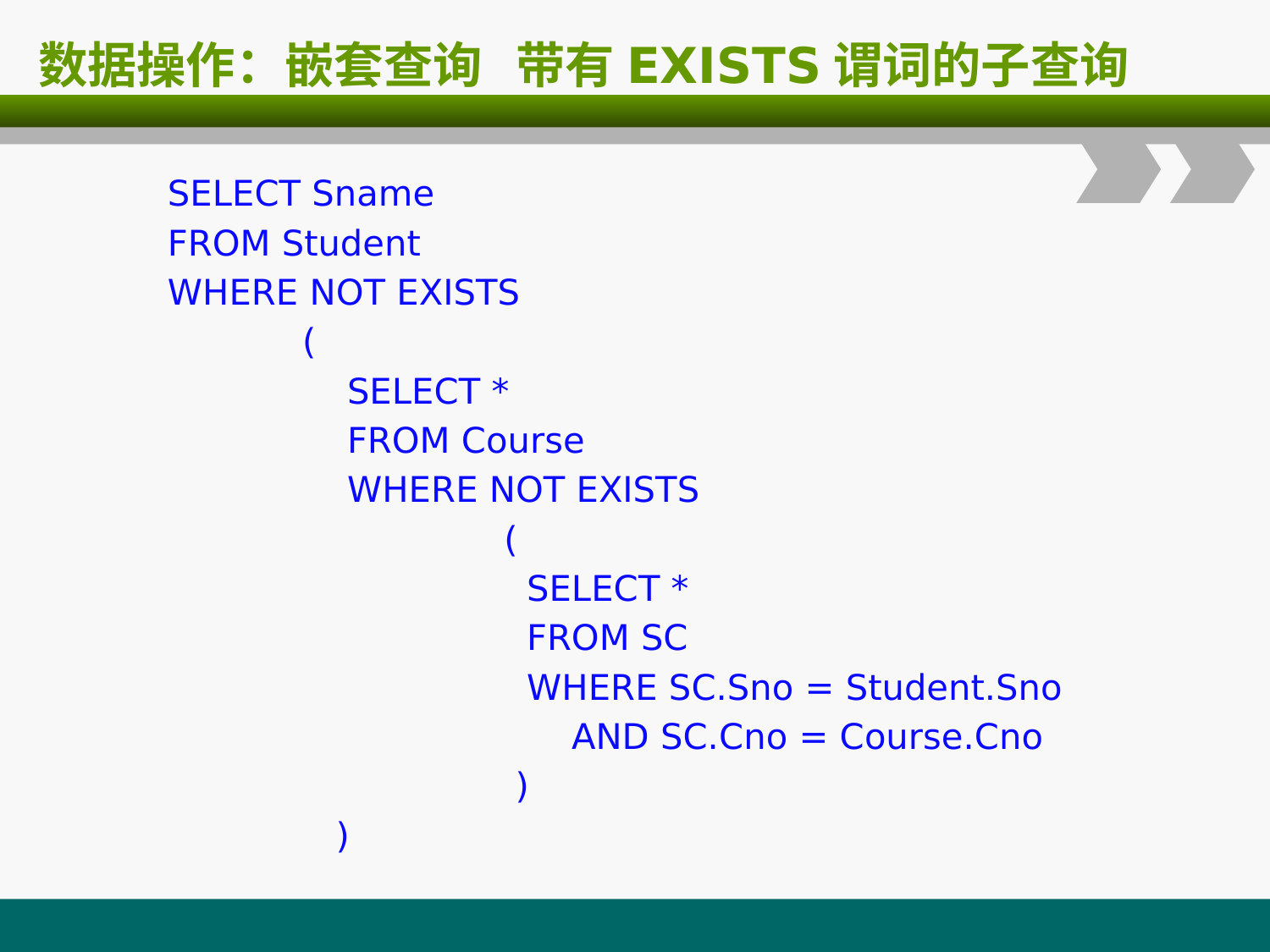

# 数据操作：嵌套查询   带有EXISTS谓词的子查询
        SELECT Sname
        FROM Student
        WHERE NOT EXISTS
                    (
                        SELECT *
                        FROM Course
                        WHERE NOT EXISTS
                                      (
                                        SELECT *
                                        FROM SC
                                        WHERE SC.Sno = Student.Sno
                                            AND SC.Cno = Course.Cno
                                       )
                       )